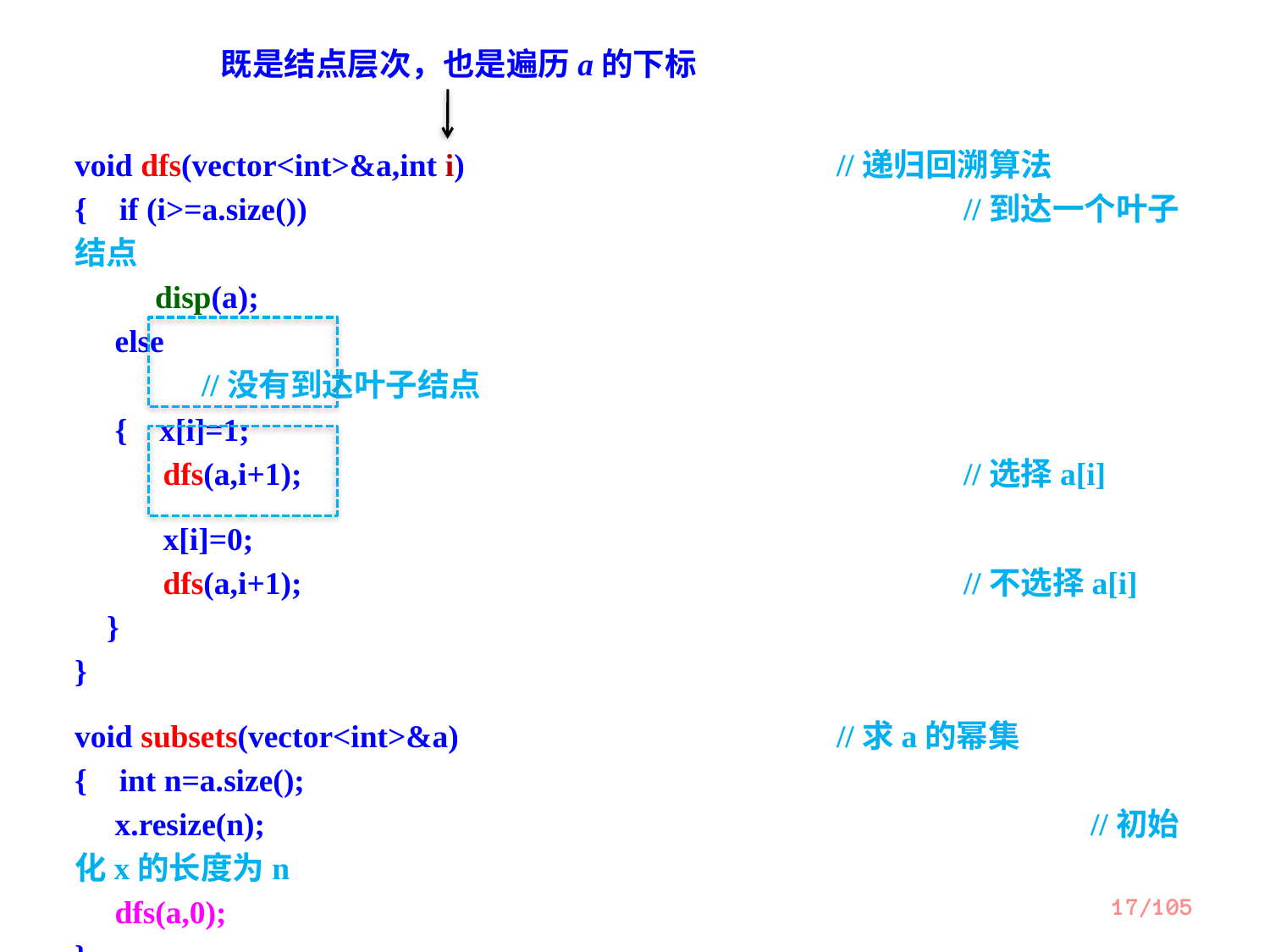

既是结点层次，也是遍历a的下标
void dfs(vector<int>&a,int i)			//递归回溯算法
{    if (i>=a.size())						//到达一个叶子结点
          disp(a);
     else									//没有到达叶子结点
     {    x[i]=1;
           dfs(a,i+1); 						//选择a[i]
           x[i]=0;
           dfs(a,i+1); 						//不选择a[i]
    }
}
void subsets(vector<int>&a)			//求a的幂集
{    int n=a.size();
     x.resize(n); 							//初始化x的长度为n
     dfs(a,0);
}

17/105